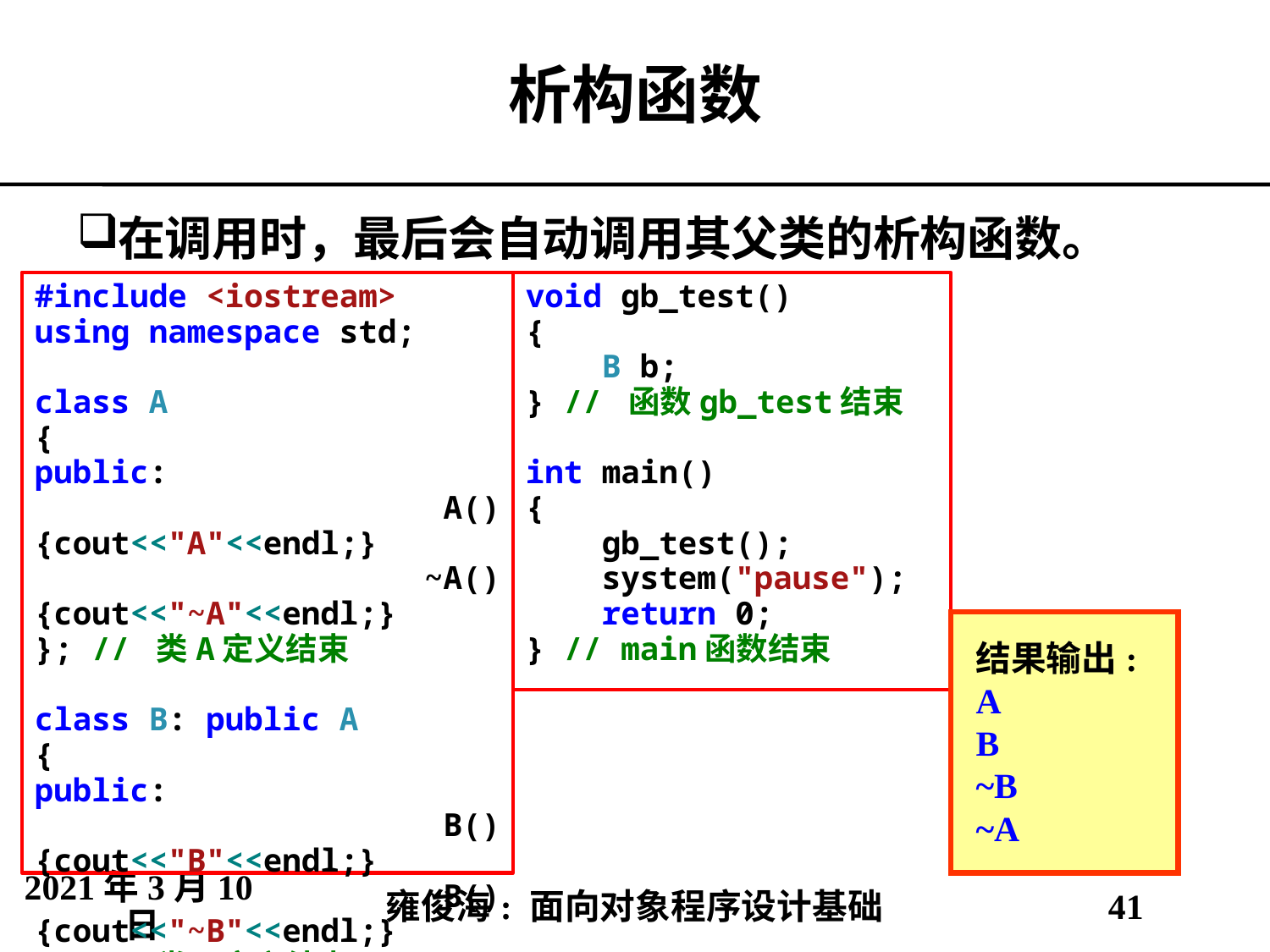

# 析构函数

在调用时，最后会自动调用其父类的析构函数。
#include <iostream>
using namespace std;

class A
{
public:
    A(){cout<<"A"<<endl;}
    ~A(){cout<<"~A"<<endl;}
}; // 类A定义结束

class B: public A
{
public:
    B(){cout<<"B"<<endl;}
    ~B(){cout<<"~B"<<endl;}
}; // 类B定义结束
void gb_test()
{
    B b;
} // 函数gb_test结束

int main()
{
    gb_test();
    system("pause");
    return 0;
} // main函数结束
结果输出:
A
B
~B
~A
2021年3月10日
雍俊海: 面向对象程序设计基础
41